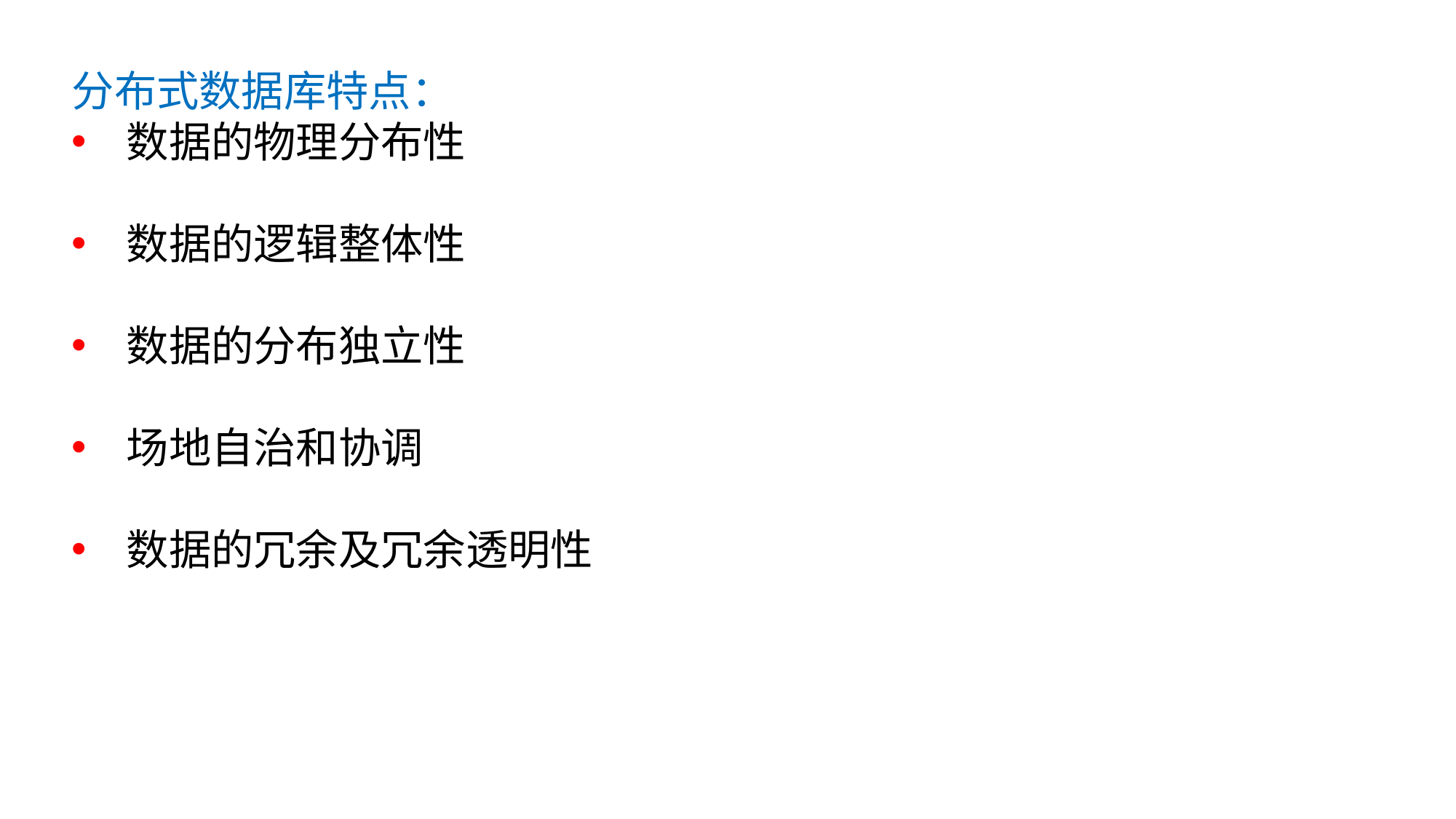

分布式数据库特点：
数据的物理分布性

数据的逻辑整体性

数据的分布独立性

场地自治和协调

数据的冗余及冗余透明性